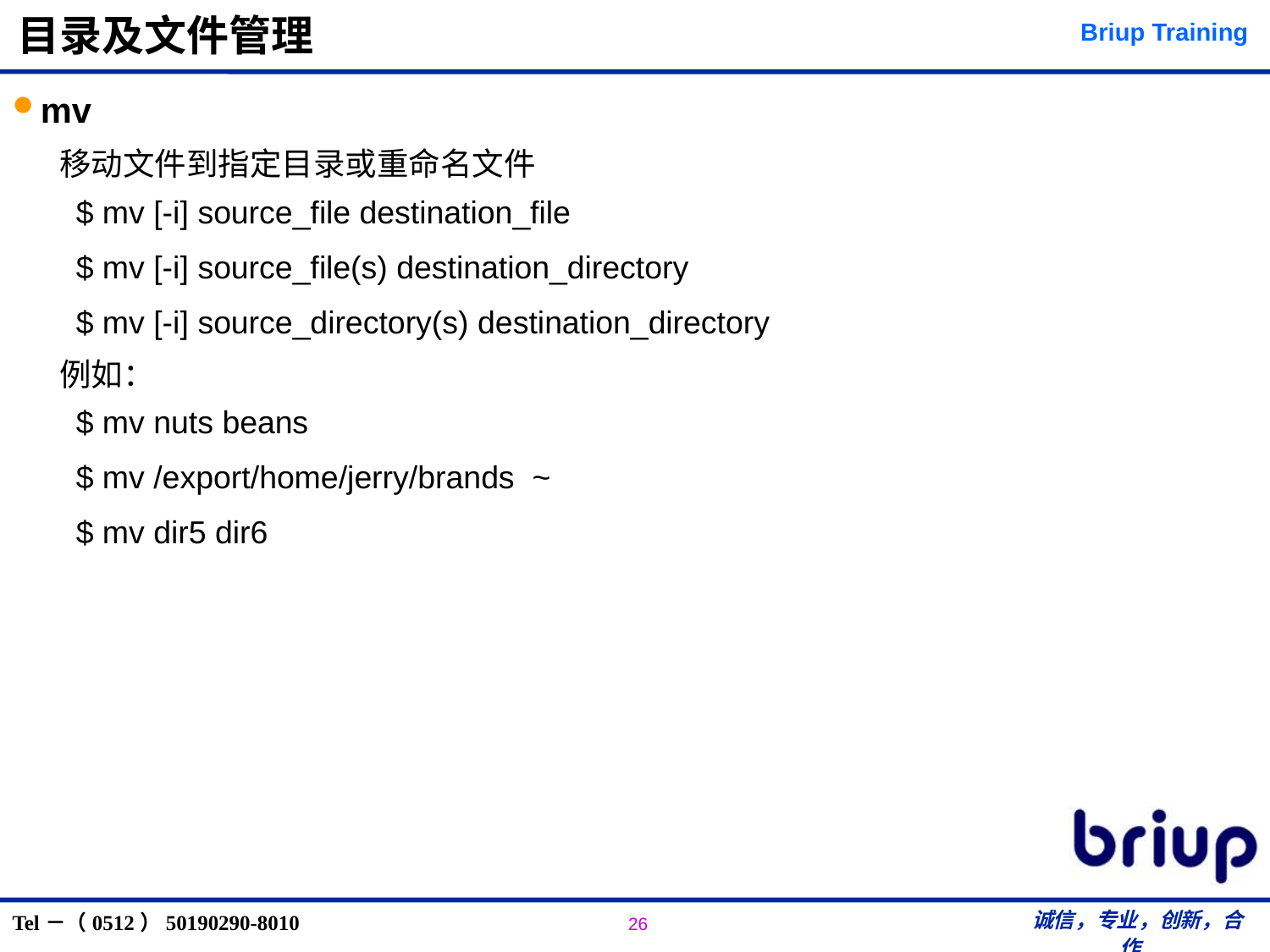

# 目录及文件管理
mv
移动文件到指定目录或重命名文件
$ mv [-i] source_file destination_file
$ mv [-i] source_file(s) destination_directory
$ mv [-i] source_directory(s) destination_directory
例如：
$ mv nuts beans
$ mv /export/home/jerry/brands  ~
$ mv dir5 dir6